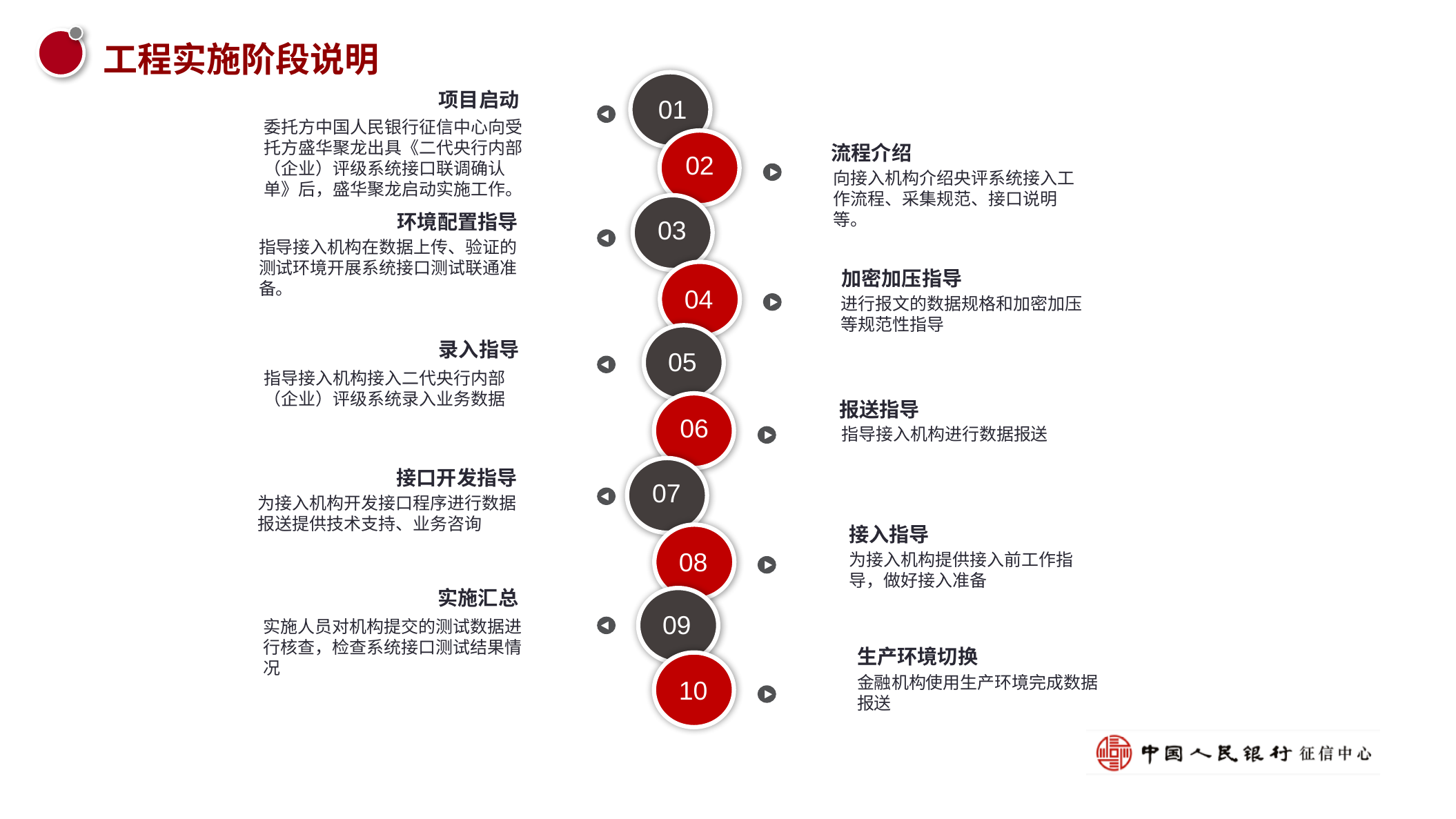

工程实施阶段说明

项目启动
委托方中国人民银行征信中心向受托方盛华聚龙出具《二代央行内部（企业）评级系统接口联调确认单》后，盛华聚龙启动实施工作。
01

流程介绍
向接入机构介绍央评系统接入工作流程、采集规范、接口说明等。
02

环境配置指导
指导接入机构在数据上传、验证的测试环境开展系统接口测试联通准备。
03

加密加压指导
进行报文的数据规格和加密加压等规范性指导

04

录入指导
指导接入机构接入二代央行内部（企业）评级系统录入业务数据
05

报送指导
指导接入机构进行数据报送

06

接口开发指导
为接入机构开发接口程序进行数据报送提供技术支持、业务咨询
07

接入指导
为接入机构提供接入前工作指导，做好接入准备

08

实施汇总
实施人员对机构提交的测试数据进行核查，检查系统接口测试结果情况

09

生产环境切换
金融机构使用生产环境完成数据报送

10